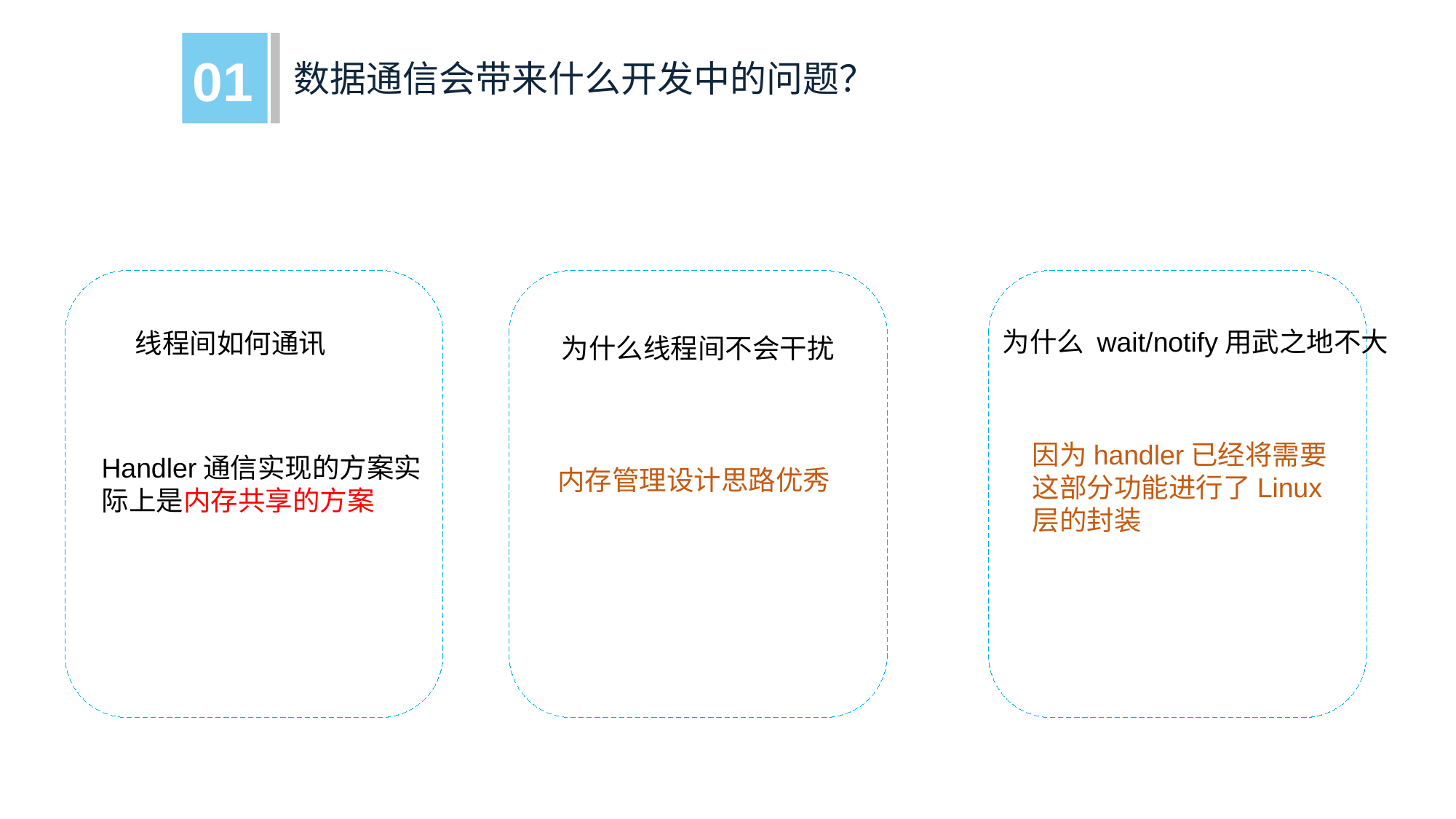

01
数据通信会带来什么开发中的问题？

为什么 wait/notify用武之地不大
线程间如何通讯
为什么线程间不会干扰

因为handler已经将需要这部分功能进行了Linux层的封装

内存管理设计思路优秀
Handler通信实现的方案实际上是内存共享的方案